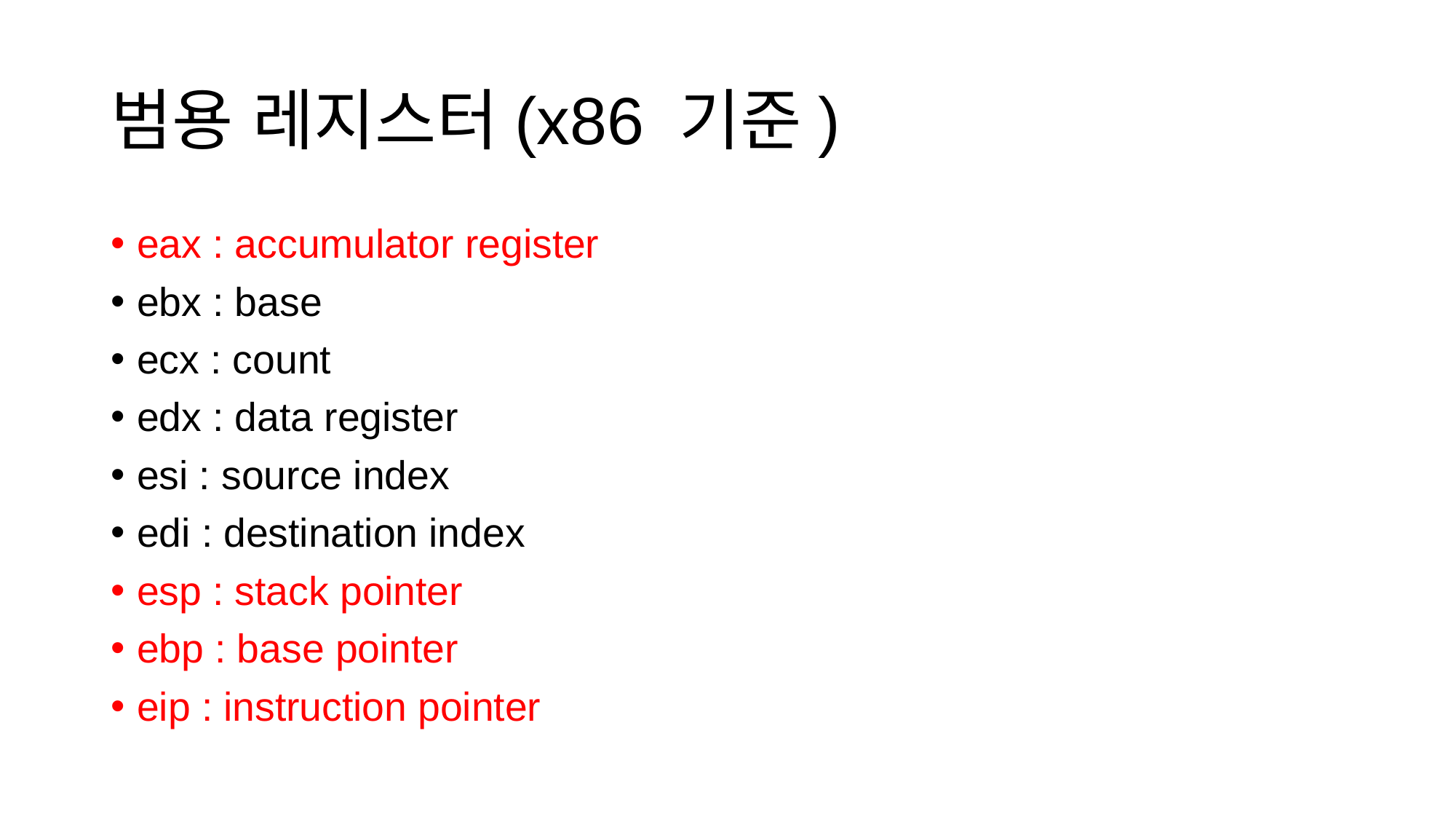

# 범용 레지스터(x86 기준)
eax : accumulator register
ebx : base
ecx : count
edx : data register
esi : source index
edi : destination index
esp : stack pointer
ebp : base pointer
eip : instruction pointer